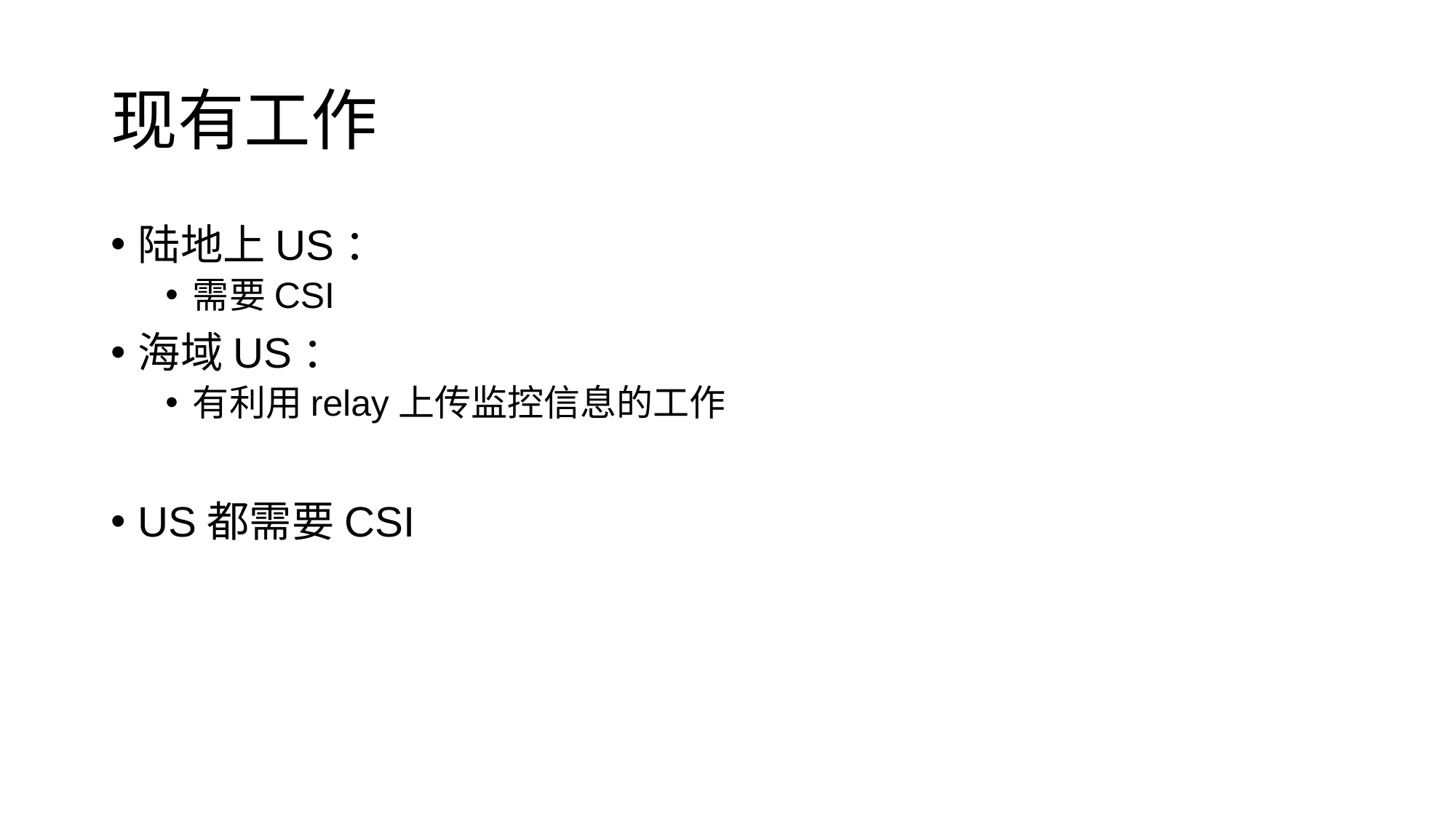

# 现有工作
陆地上US：
需要CSI
海域US：
有利用relay上传监控信息的工作

US都需要CSI